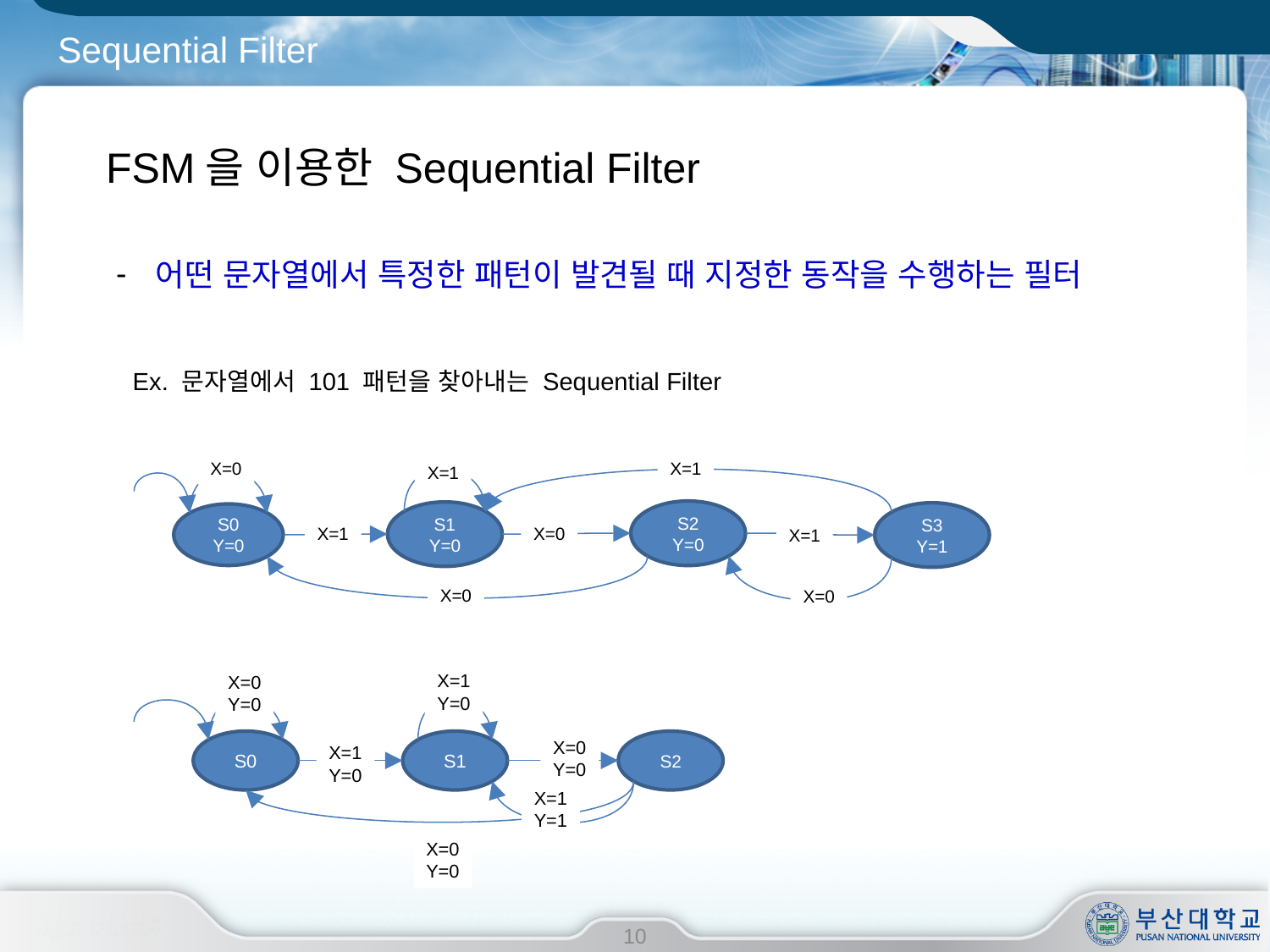

# Sequential Filter
FSM을 이용한 Sequential Filter
어떤 문자열에서 특정한 패턴이 발견될 때 지정한 동작을 수행하는 필터
Ex. 문자열에서 101 패턴을 찾아내는 Sequential Filter
X=0
X=1
X=1
S2
Y=0
S1
Y=0
S3
Y=1
S0
Y=0
X=1
X=0
X=1
X=0
X=0
X=1
Y=0
X=0
Y=0
X=0
Y=0
S1
S2
S0
X=1
Y=0
X=1
Y=1
X=0
Y=0
10